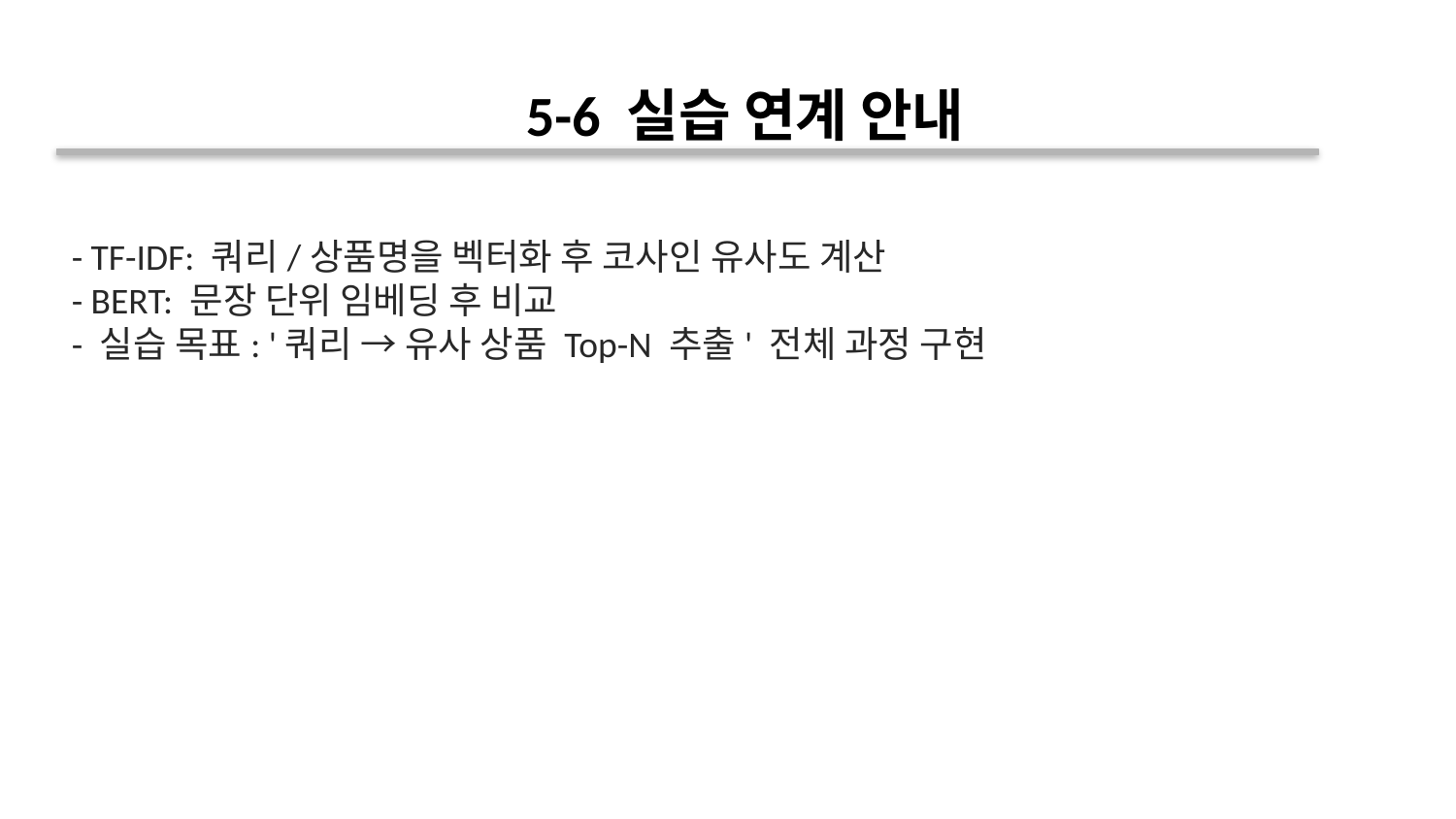

5-6 실습 연계 안내

- TF-IDF: 쿼리/상품명을 벡터화 후 코사인 유사도 계산
- BERT: 문장 단위 임베딩 후 비교
- 실습 목표: '쿼리 → 유사 상품 Top-N 추출' 전체 과정 구현